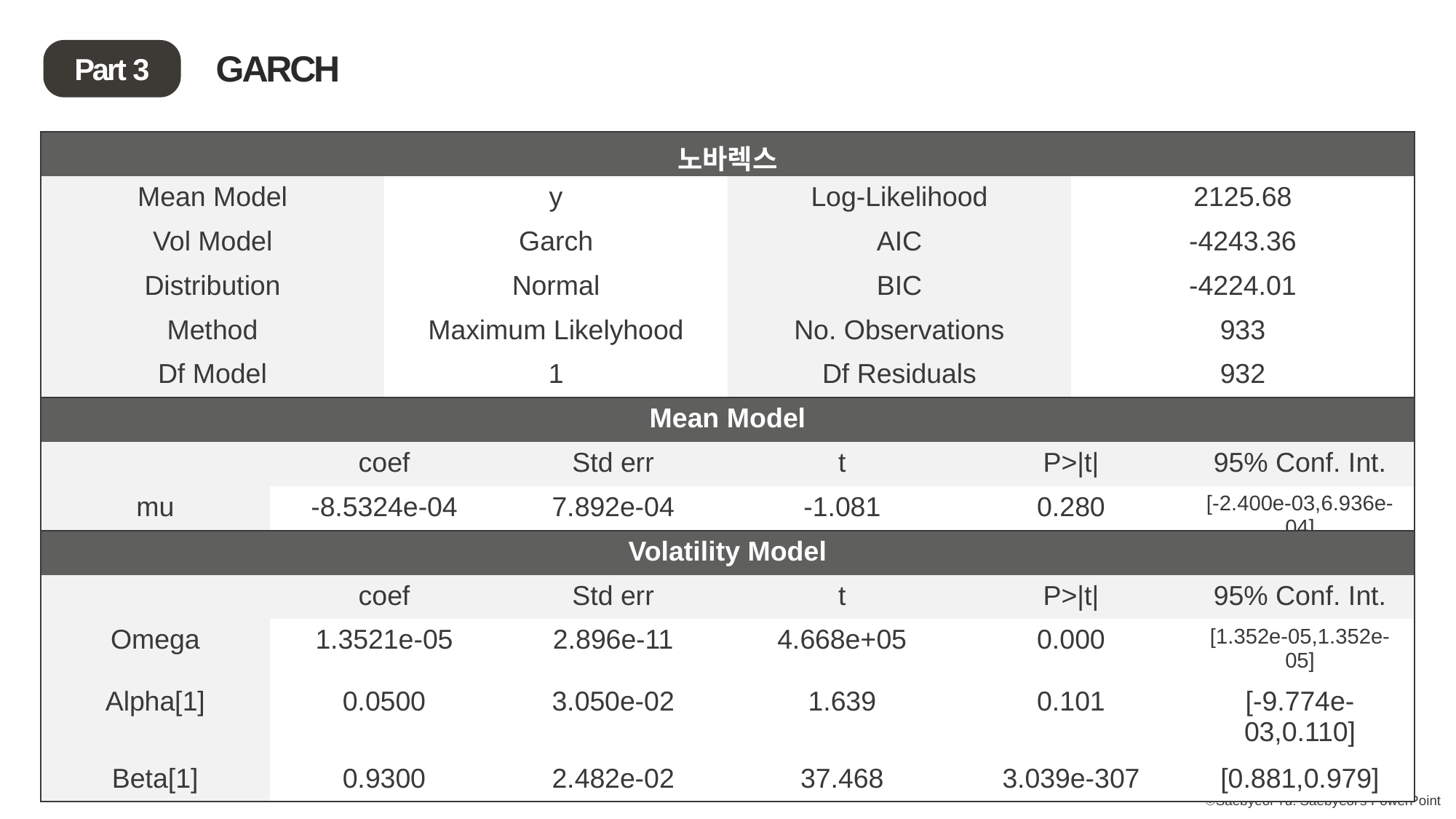

GARCH
Part 3
| 노바렉스 |  |  |  |
| --- | --- | --- | --- |
| Mean Model | y | Log-Likelihood | 2125.68 |
| Vol Model | Garch | AIC | -4243.36 |
| Distribution | Normal | BIC | -4224.01 |
| Method | Maximum Likelyhood | No. Observations | 933 |
| Df Model | 1 | Df Residuals | 932 |
| Mean Model |  |  |  |  |  |
| --- | --- | --- | --- | --- | --- |
|  | coef | Std err | t | P>|t| | 95% Conf. Int. |
| mu | -8.5324e-04 | 7.892e-04 | -1.081 | 0.280 | [-2.400e-03,6.936e-04] |
| Volatility Model |  |  |  |  |  |
| --- | --- | --- | --- | --- | --- |
|  | coef | Std err | t | P>|t| | 95% Conf. Int. |
| Omega | 1.3521e-05 | 2.896e-11 | 4.668e+05 | 0.000 | [1.352e-05,1.352e-05] |
| Alpha[1] | 0.0500 | 3.050e-02 | 1.639 | 0.101 | [-9.774e-03,0.110] |
| Beta[1] | 0.9300 | 2.482e-02 | 37.468 | 3.039e-307 | [0.881,0.979] |